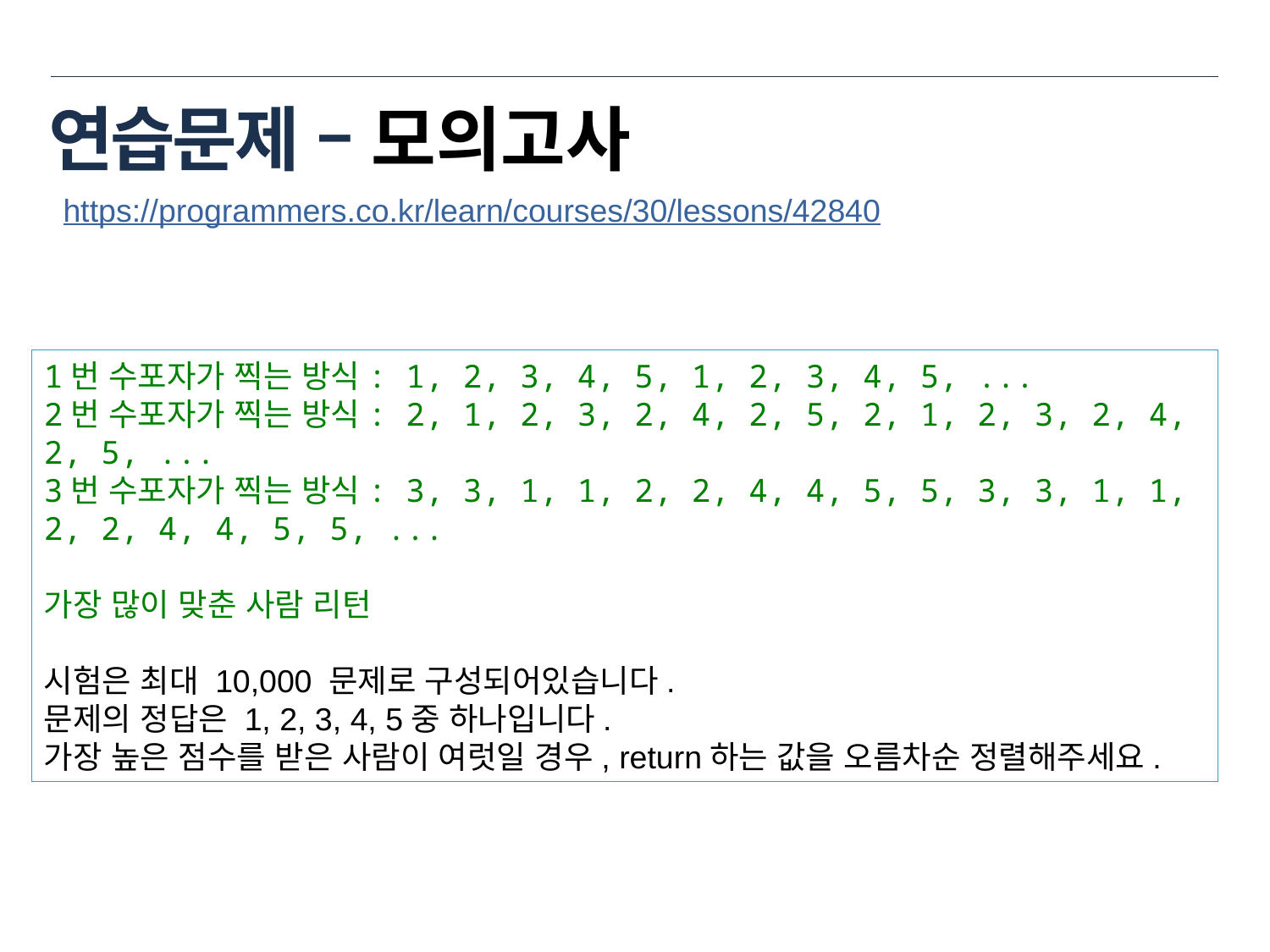

연습문제 – 모의고사
https://programmers.co.kr/learn/courses/30/lessons/42840
1번 수포자가 찍는 방식: 1, 2, 3, 4, 5, 1, 2, 3, 4, 5, ...
2번 수포자가 찍는 방식: 2, 1, 2, 3, 2, 4, 2, 5, 2, 1, 2, 3, 2, 4, 2, 5, ...
3번 수포자가 찍는 방식: 3, 3, 1, 1, 2, 2, 4, 4, 5, 5, 3, 3, 1, 1, 2, 2, 4, 4, 5, 5, ...

가장 많이 맞춘 사람 리턴

시험은 최대 10,000 문제로 구성되어있습니다.
문제의 정답은 1, 2, 3, 4, 5중 하나입니다.
가장 높은 점수를 받은 사람이 여럿일 경우, return하는 값을 오름차순 정렬해주세요.